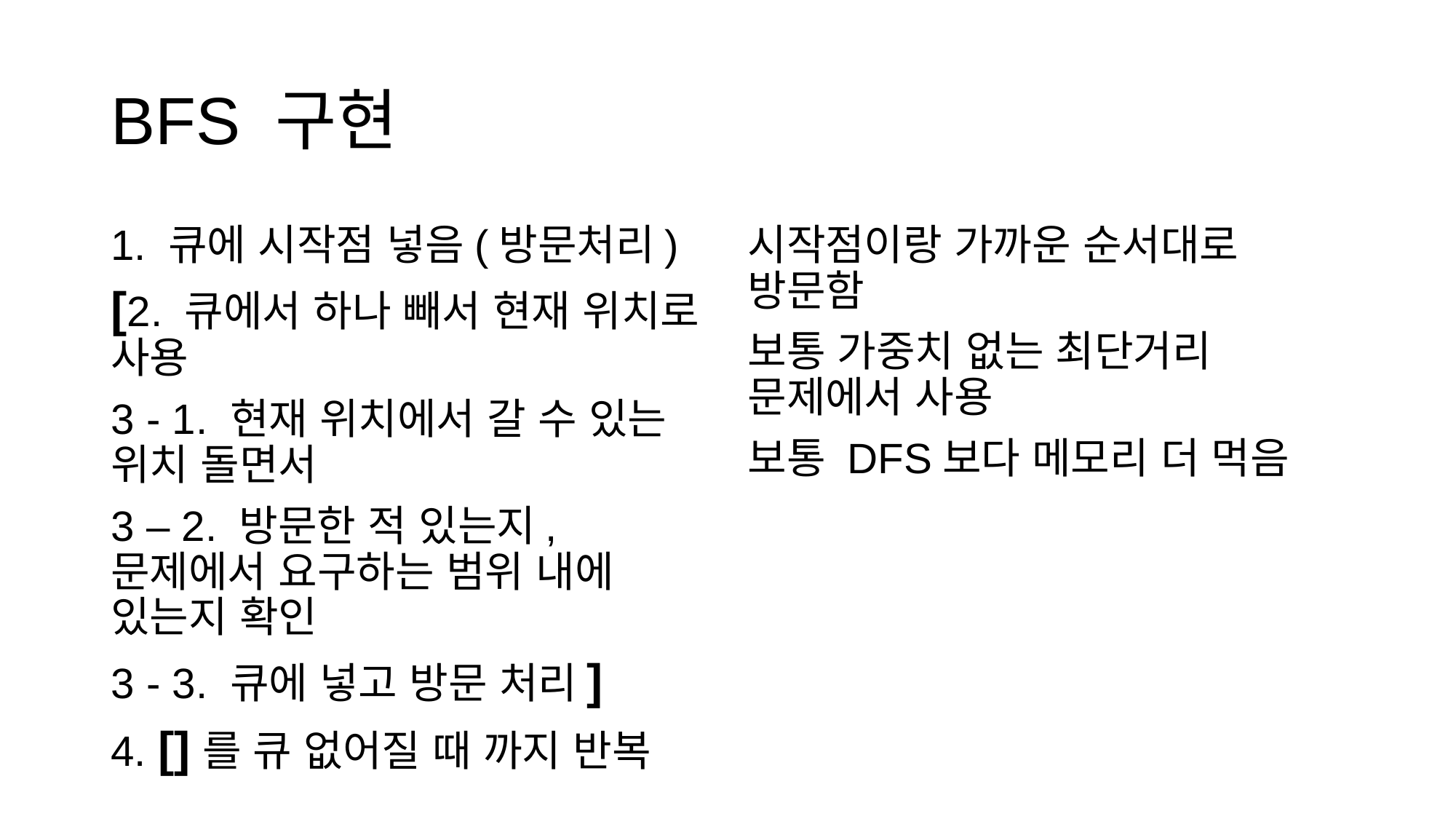

# BFS 구현
1. 큐에 시작점 넣음(방문처리)
[2. 큐에서 하나 빼서 현재 위치로 사용
3 - 1. 현재 위치에서 갈 수 있는 위치 돌면서
3 – 2. 방문한 적 있는지, 문제에서 요구하는 범위 내에 있는지 확인
3 - 3. 큐에 넣고 방문 처리]
4. []를 큐 없어질 때 까지 반복
시작점이랑 가까운 순서대로 방문함
보통 가중치 없는 최단거리 문제에서 사용
보통 DFS보다 메모리 더 먹음